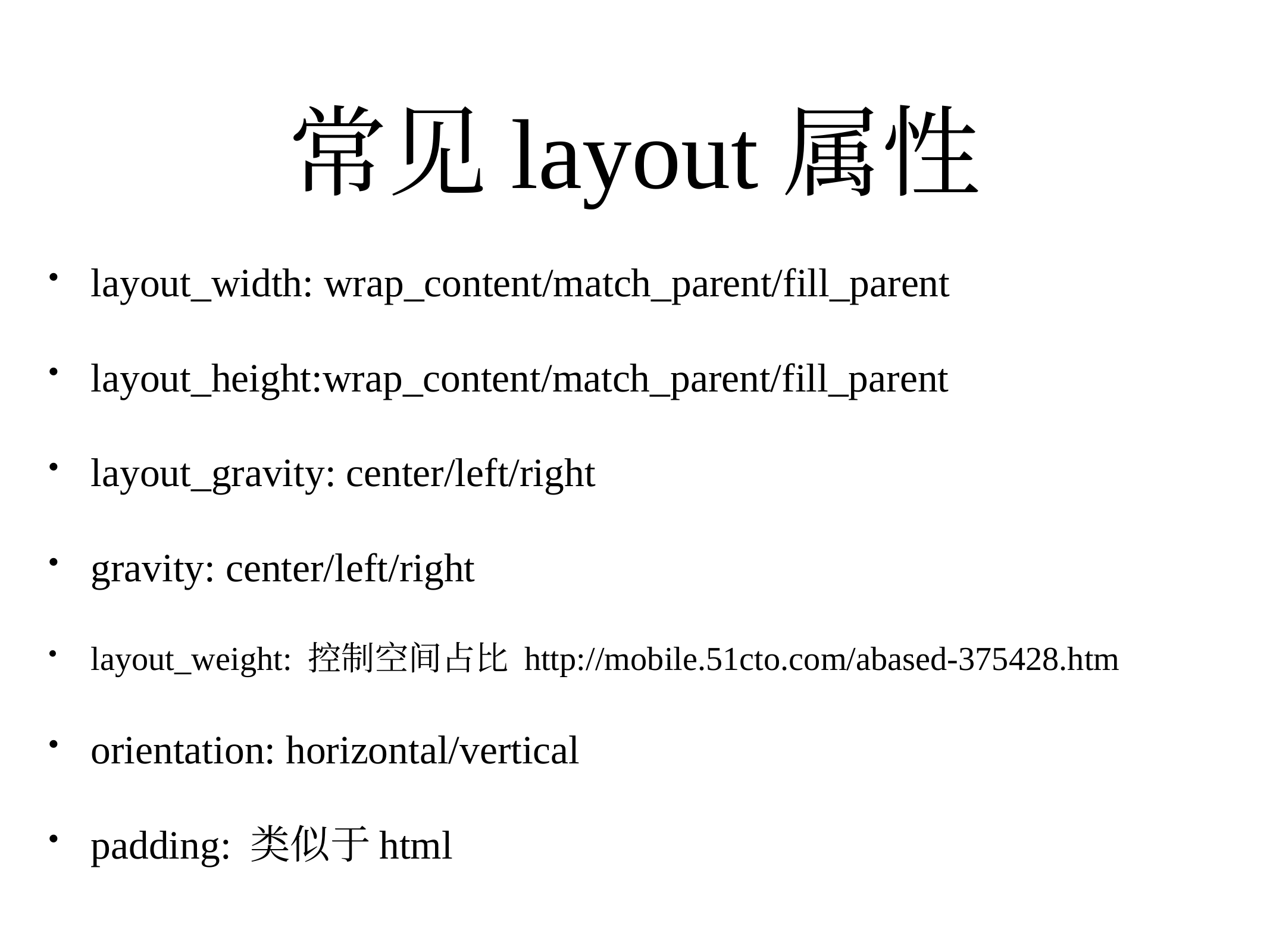

# 常见layout属性
layout_width: wrap_content/match_parent/fill_parent
layout_height:wrap_content/match_parent/fill_parent
layout_gravity: center/left/right
gravity: center/left/right
layout_weight: 控制空间占比 http://mobile.51cto.com/abased-375428.htm
orientation: horizontal/vertical
padding: 类似于html